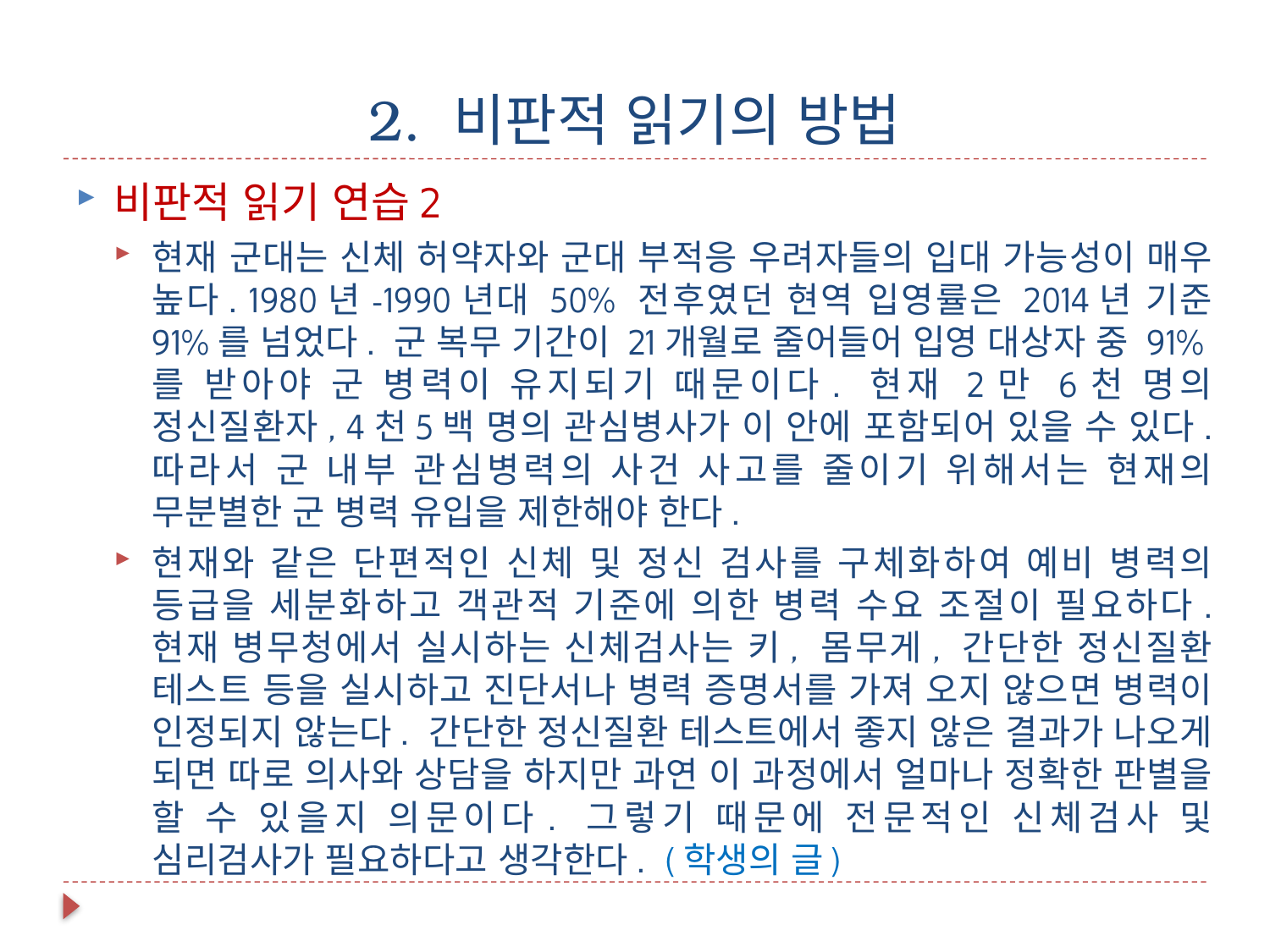

# 2. 비판적 읽기의 방법
비판적 읽기 연습2
현재 군대는 신체 허약자와 군대 부적응 우려자들의 입대 가능성이 매우 높다. 1980년-1990년대 50% 전후였던 현역 입영률은 2014년 기준 91%를 넘었다. 군 복무 기간이 21개월로 줄어들어 입영 대상자 중 91%를 받아야 군 병력이 유지되기 때문이다. 현재 2만 6천 명의 정신질환자, 4천5백 명의 관심병사가 이 안에 포함되어 있을 수 있다. 따라서 군 내부 관심병력의 사건 사고를 줄이기 위해서는 현재의 무분별한 군 병력 유입을 제한해야 한다.
현재와 같은 단편적인 신체 및 정신 검사를 구체화하여 예비 병력의 등급을 세분화하고 객관적 기준에 의한 병력 수요 조절이 필요하다. 현재 병무청에서 실시하는 신체검사는 키, 몸무게, 간단한 정신질환 테스트 등을 실시하고 진단서나 병력 증명서를 가져 오지 않으면 병력이 인정되지 않는다. 간단한 정신질환 테스트에서 좋지 않은 결과가 나오게 되면 따로 의사와 상담을 하지만 과연 이 과정에서 얼마나 정확한 판별을 할 수 있을지 의문이다. 그렇기 때문에 전문적인 신체검사 및 심리검사가 필요하다고 생각한다.  (학생의 글)